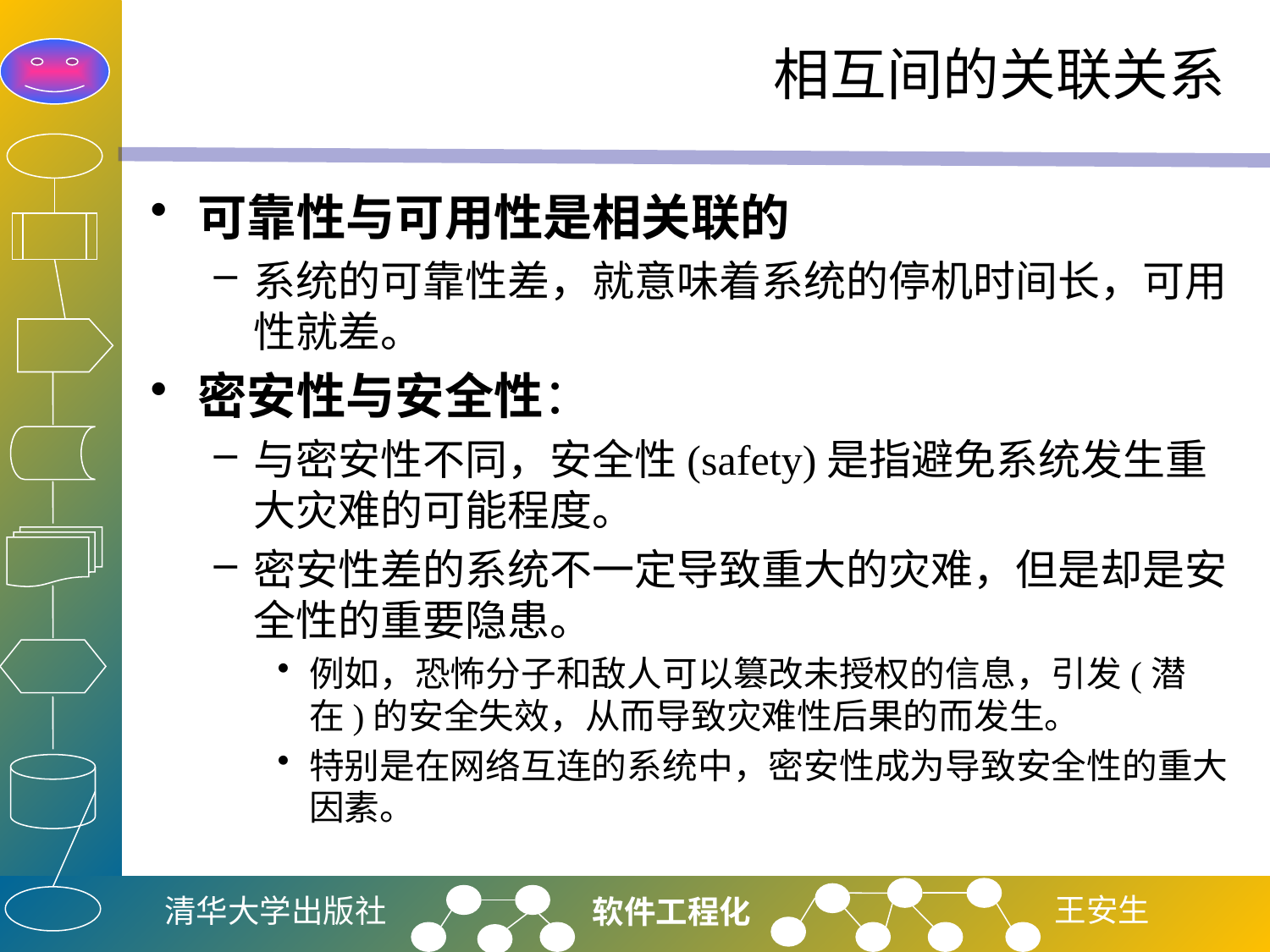

# 相互间的关联关系
可靠性与可用性是相关联的
系统的可靠性差，就意味着系统的停机时间长，可用性就差。
密安性与安全性：
与密安性不同，安全性(safety)是指避免系统发生重大灾难的可能程度。
密安性差的系统不一定导致重大的灾难，但是却是安全性的重要隐患。
例如，恐怖分子和敌人可以篡改未授权的信息，引发(潜在)的安全失效，从而导致灾难性后果的而发生。
特别是在网络互连的系统中，密安性成为导致安全性的重大因素。